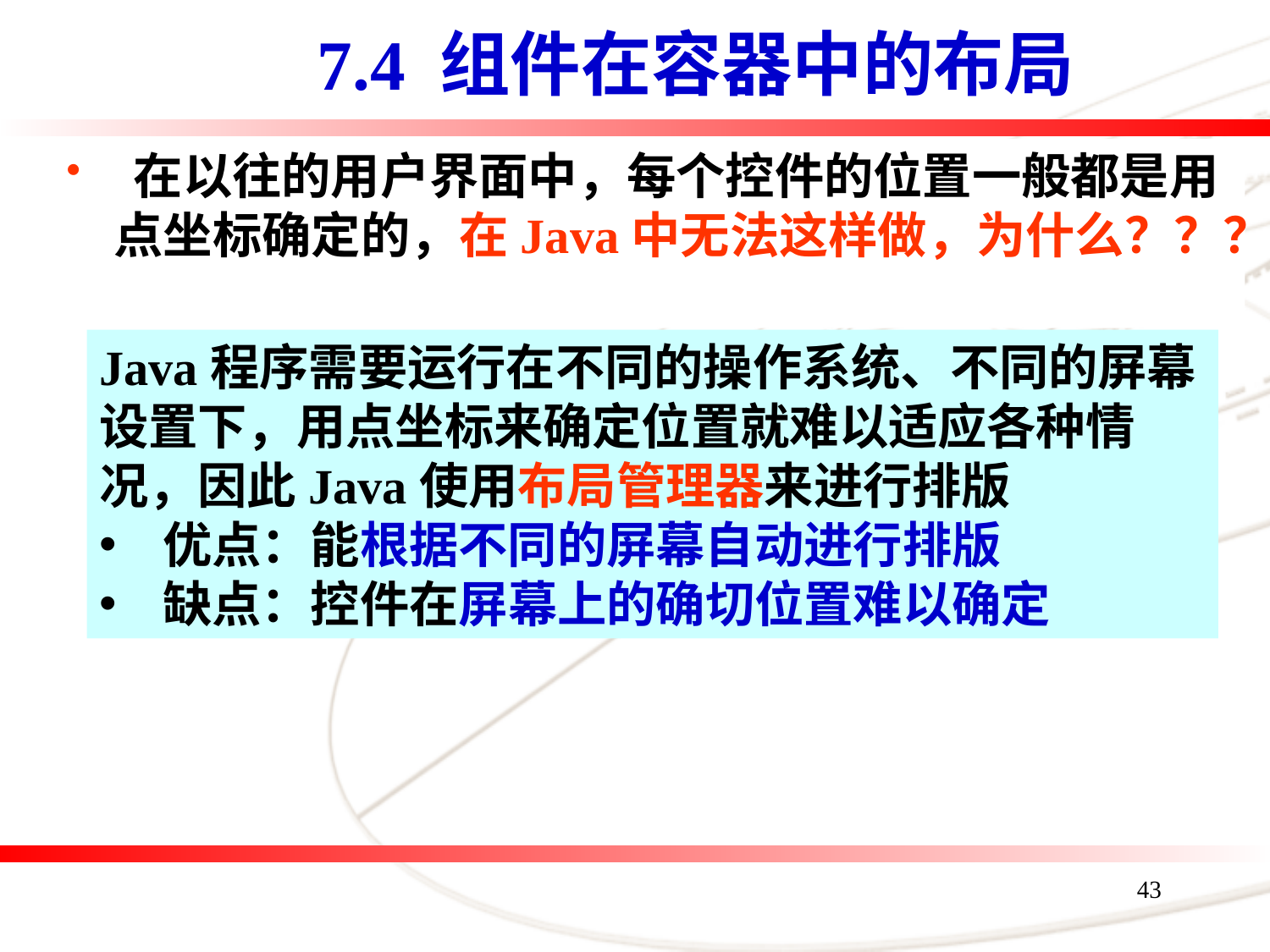

# 7.4 组件在容器中的布局
 在以往的用户界面中，每个控件的位置一般都是用点坐标确定的，在Java中无法这样做，为什么？？？

Java程序需要运行在不同的操作系统、不同的屏幕设置下，用点坐标来确定位置就难以适应各种情况，因此Java使用布局管理器来进行排版
优点：能根据不同的屏幕自动进行排版
缺点：控件在屏幕上的确切位置难以确定
43